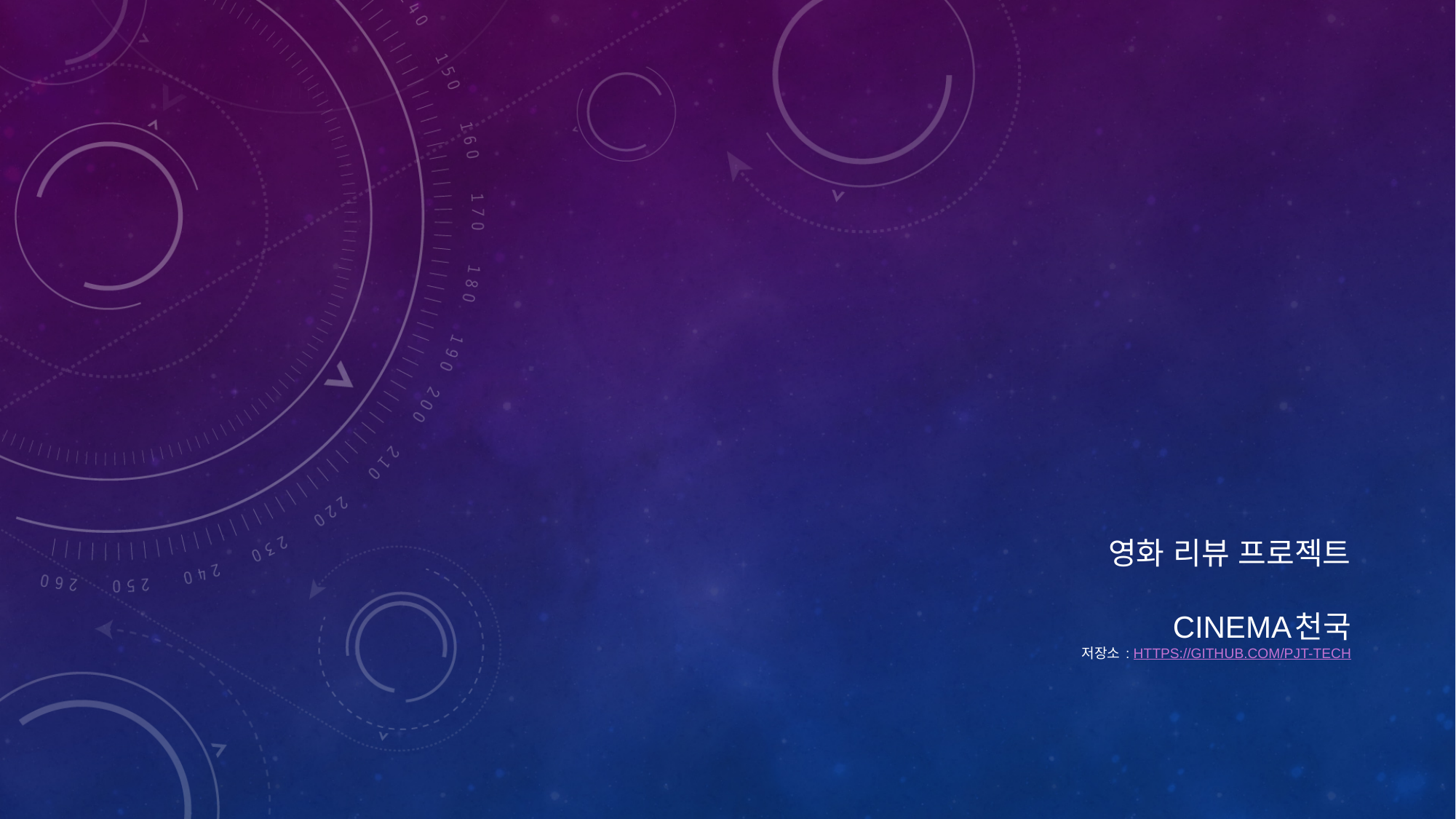

# 영화 리뷰 프로젝트 Cinema천국 저장소 : https://github.com/pjt-tech